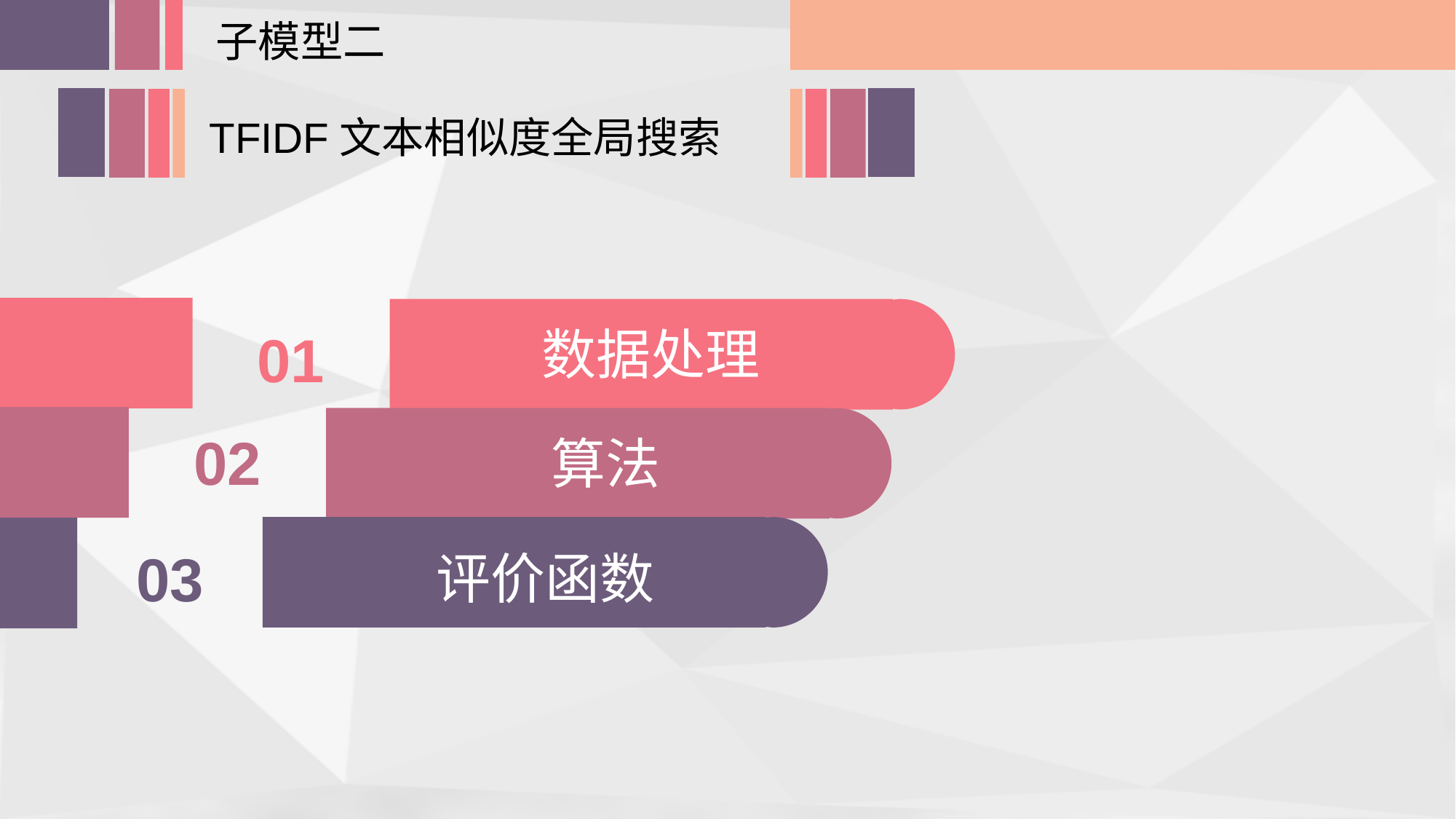

子模型二

TFIDF文本相似度全局搜索

数据处理
01

02
算法

03
评价函数